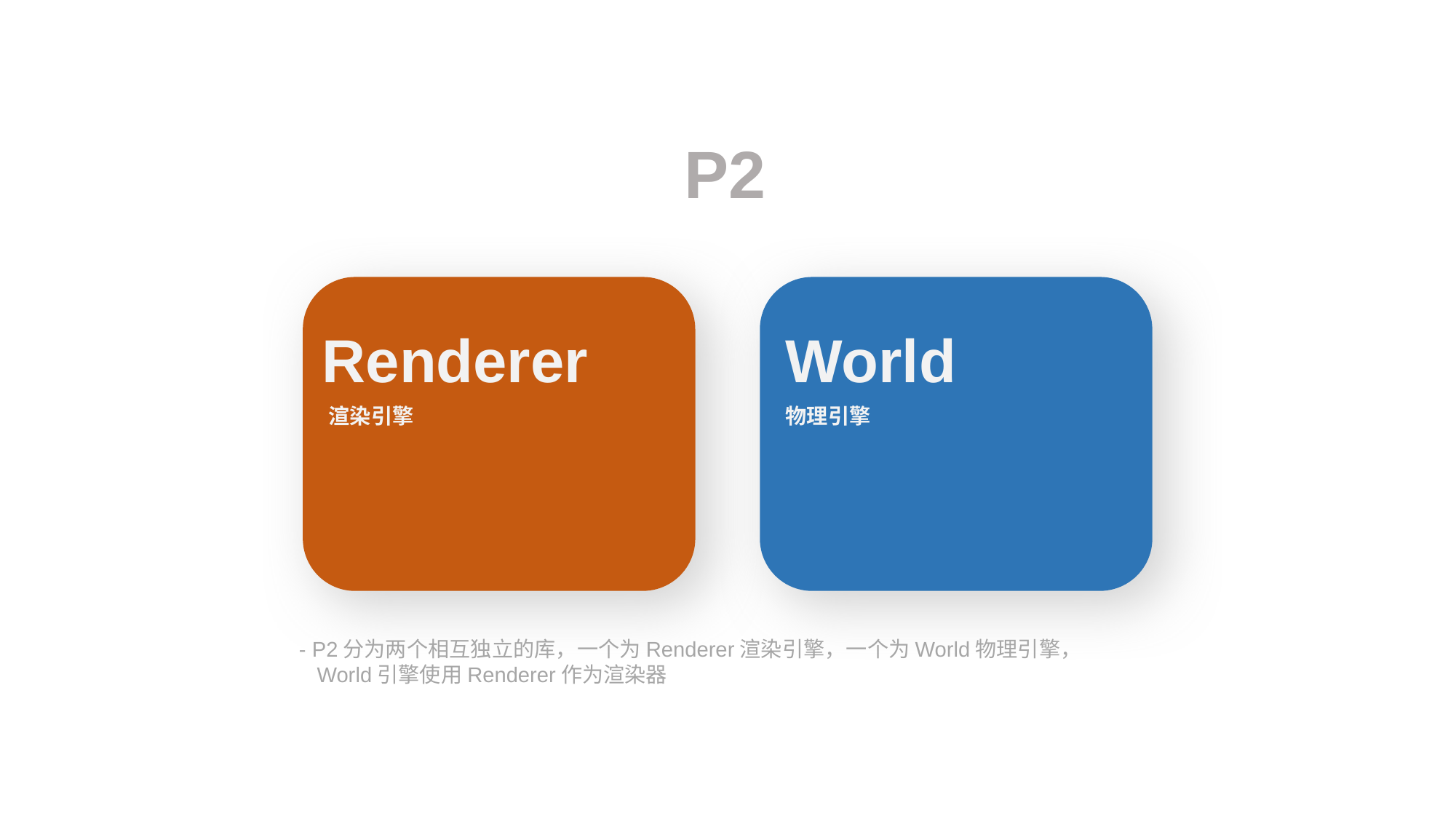

P2

Renderer
渲染引擎

World
物理引擎
- P2分为两个相互独立的库，一个为Renderer渲染引擎，一个为World物理引擎，
   World引擎使用Renderer作为渲染器